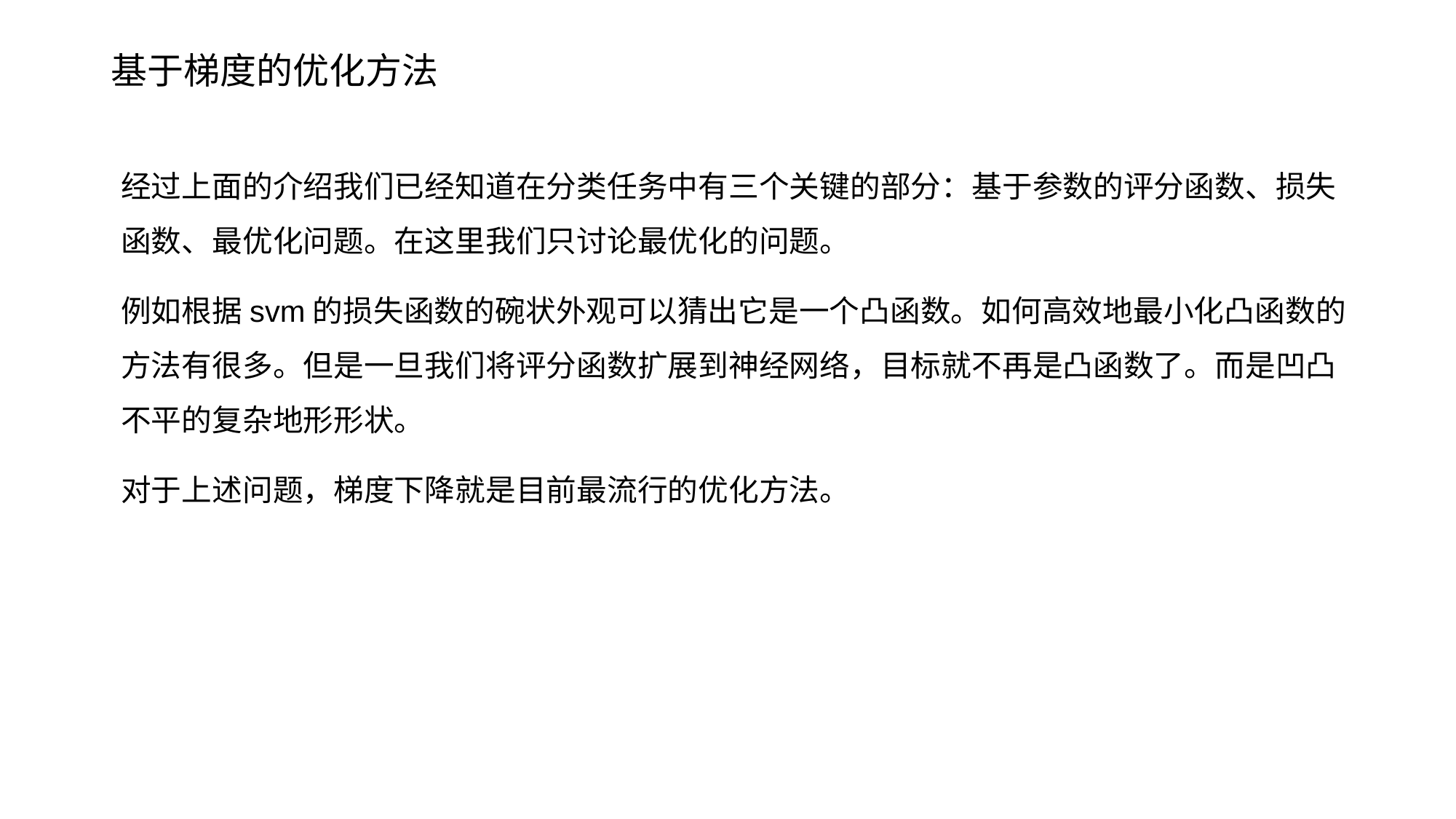

# 基于梯度的优化方法
经过上面的介绍我们已经知道在分类任务中有三个关键的部分：基于参数的评分函数、损失函数、最优化问题。在这里我们只讨论最优化的问题。
例如根据svm的损失函数的碗状外观可以猜出它是一个凸函数。如何高效地最小化凸函数的方法有很多。但是一旦我们将评分函数扩展到神经网络，目标就不再是凸函数了。而是凹凸不平的复杂地形形状。
对于上述问题，梯度下降就是目前最流行的优化方法。